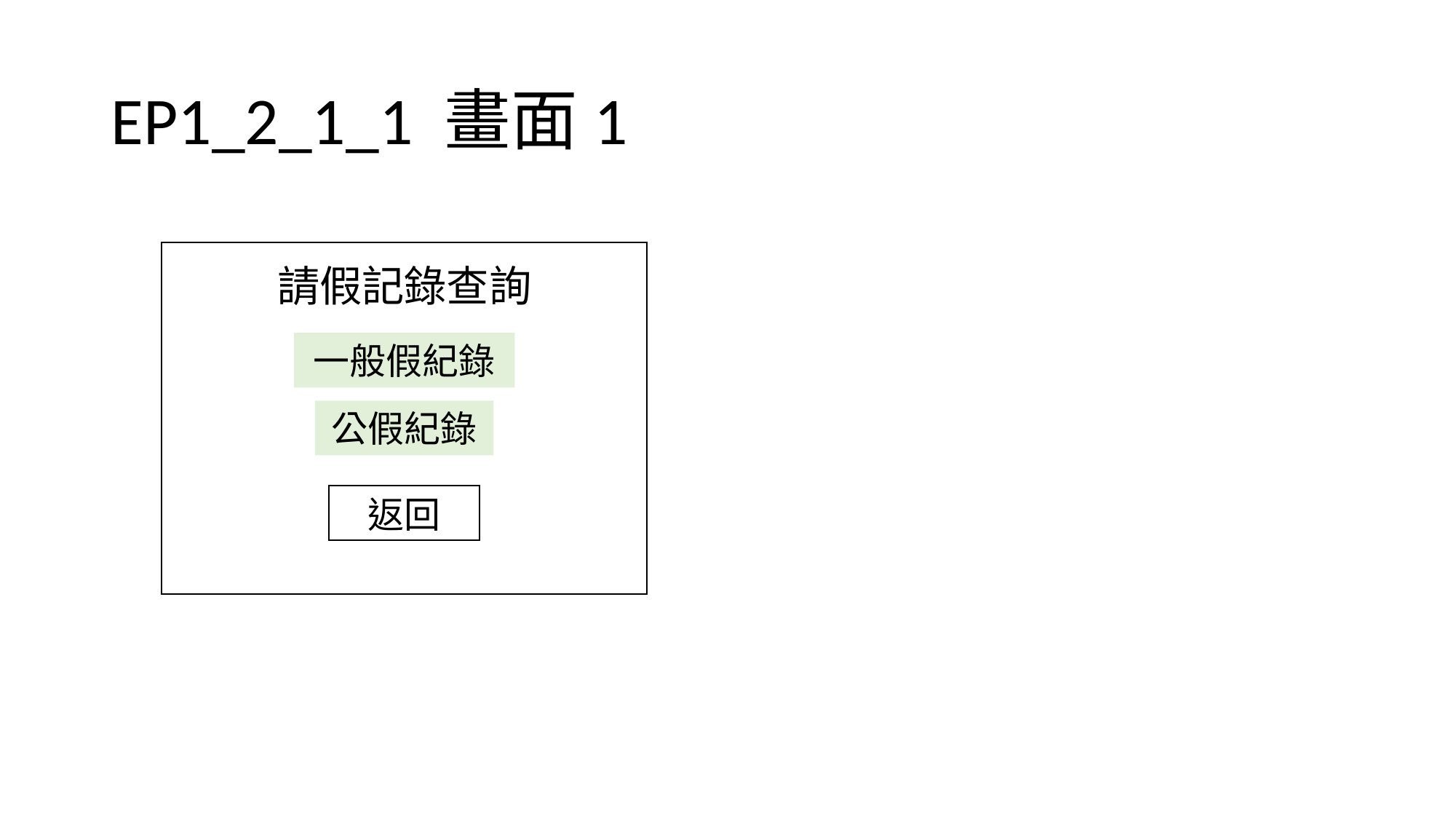

# EP1_2_1_1 畫面1

請假記錄查詢
一般假紀錄
公假紀錄
返回